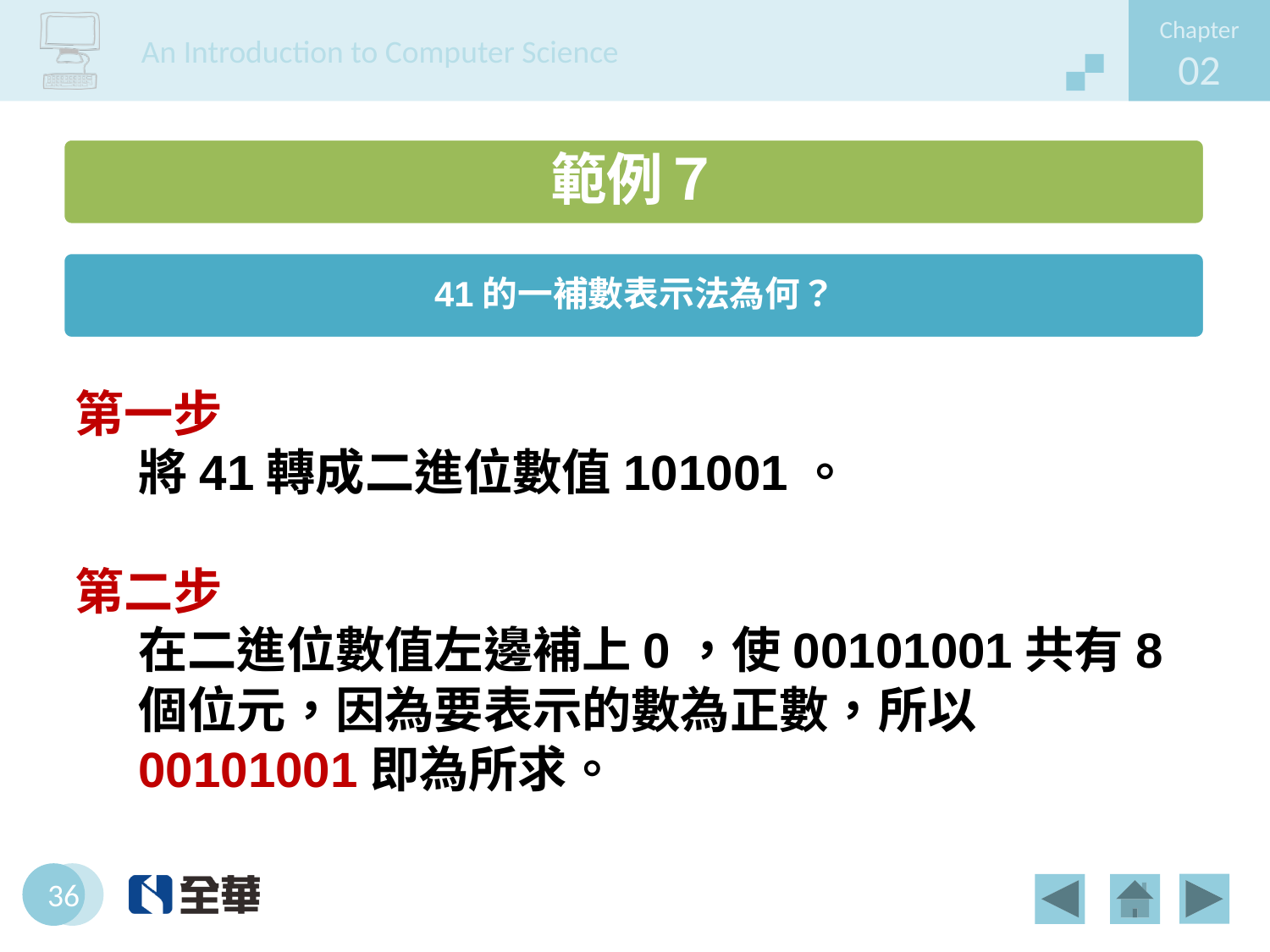

範例７
41的一補數表示法為何？
第一步
將41轉成二進位數值101001。

第二步
在二進位數值左邊補上0，使00101001共有8個位元，因為要表示的數為正數，所以00101001即為所求。